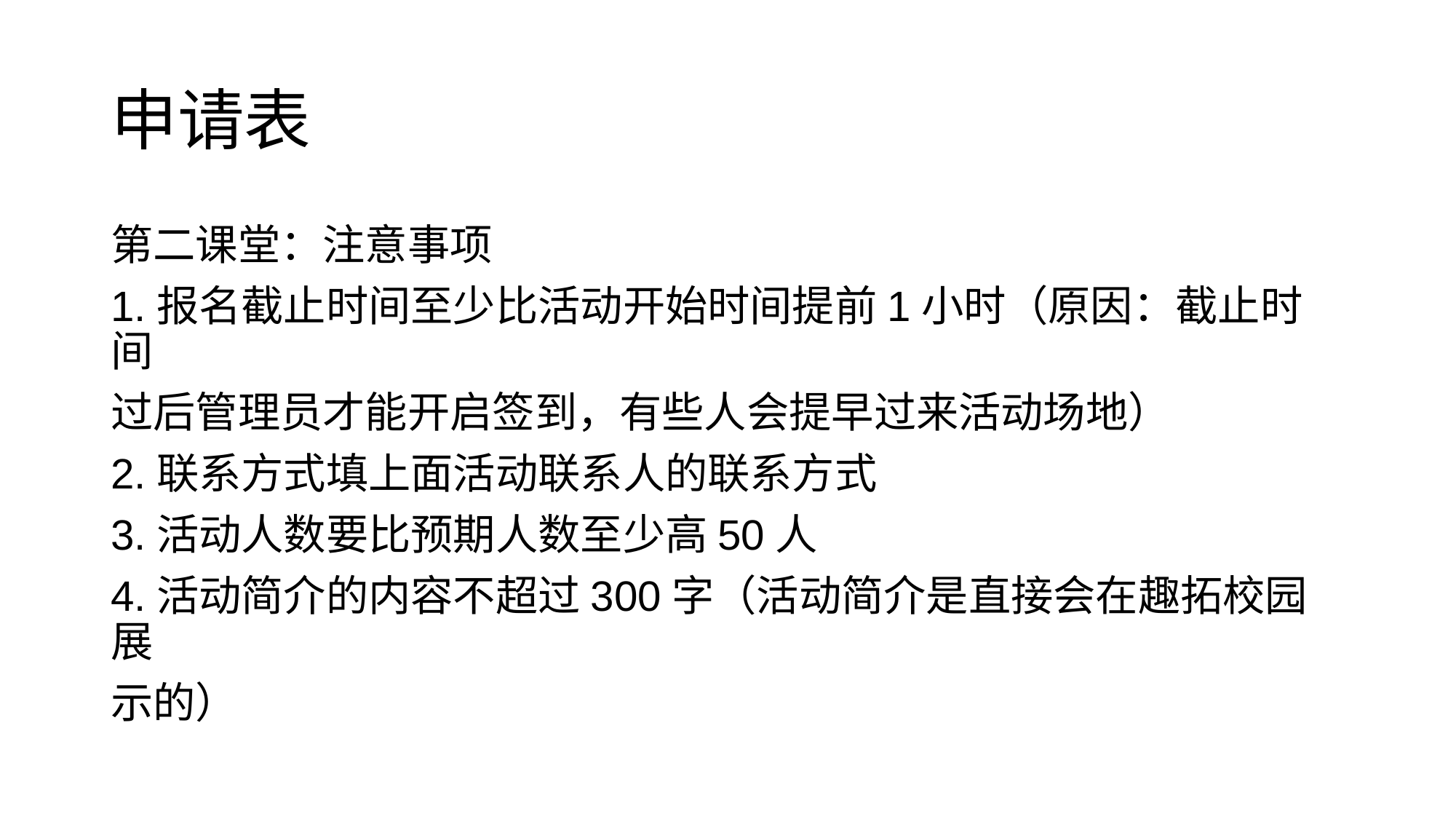

# 申请表
第二课堂：注意事项
1.报名截止时间至少比活动开始时间提前1小时（原因：截止时间
过后管理员才能开启签到，有些人会提早过来活动场地）
2.联系方式填上面活动联系人的联系方式
3.活动人数要比预期人数至少高50人
4.活动简介的内容不超过300字（活动简介是直接会在趣拓校园展
示的）